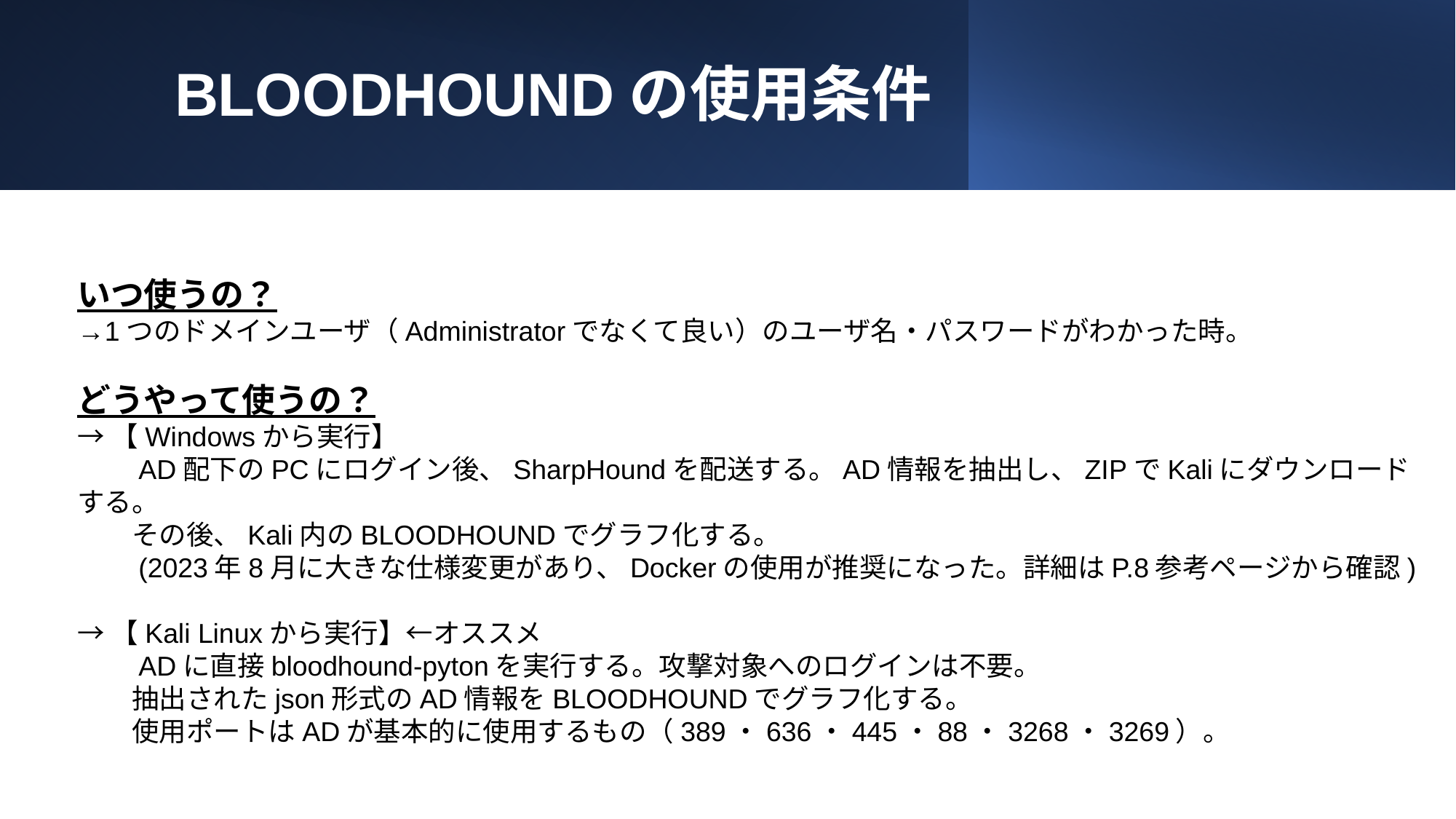

# BLOODHOUNDの使用条件
いつ使うの？
→1つのドメインユーザ（Administratorでなくて良い）のユーザ名・パスワードがわかった時。

どうやって使うの？
→【Windowsから実行】
　　AD配下のPCにログイン後、SharpHoundを配送する。AD情報を抽出し、ZIPでKaliにダウンロードする。
　　その後、Kali内のBLOODHOUNDでグラフ化する。
　　(2023年8月に大きな仕様変更があり、Dockerの使用が推奨になった。詳細はP.8参考ページから確認)

→【Kali Linuxから実行】←オススメ
　　ADに直接bloodhound-pytonを実行する。攻撃対象へのログインは不要。
　　抽出されたjson形式のAD情報をBLOODHOUNDでグラフ化する。
　　使用ポートはADが基本的に使用するもの（389・636・445・88・3268・3269）。